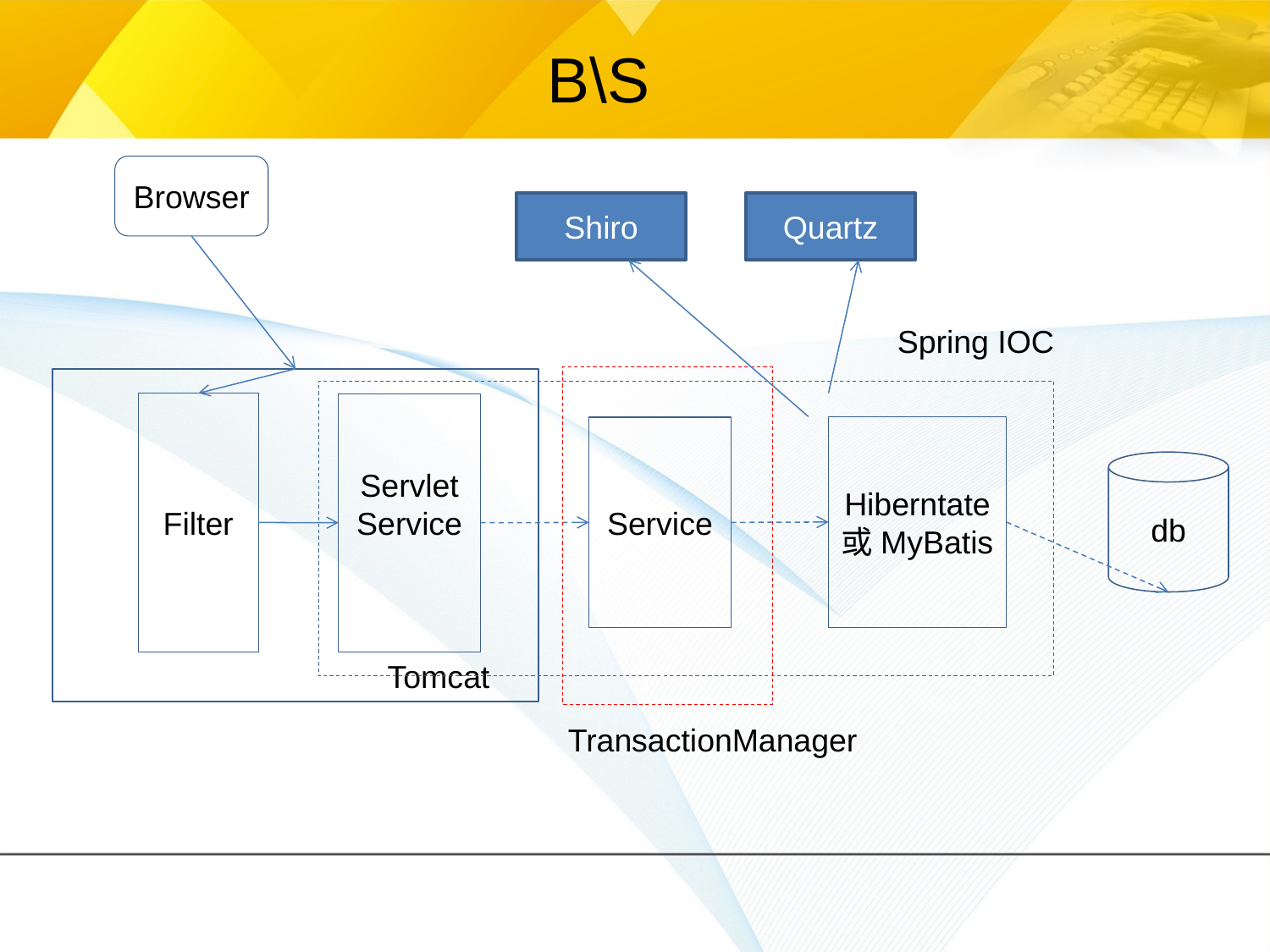

B\S
Browser
Shiro
Quartz
Spring IOC

Filter
Servlet
Service

Hiberntate
或MyBatis
Service
db
Tomcat
TransactionManager